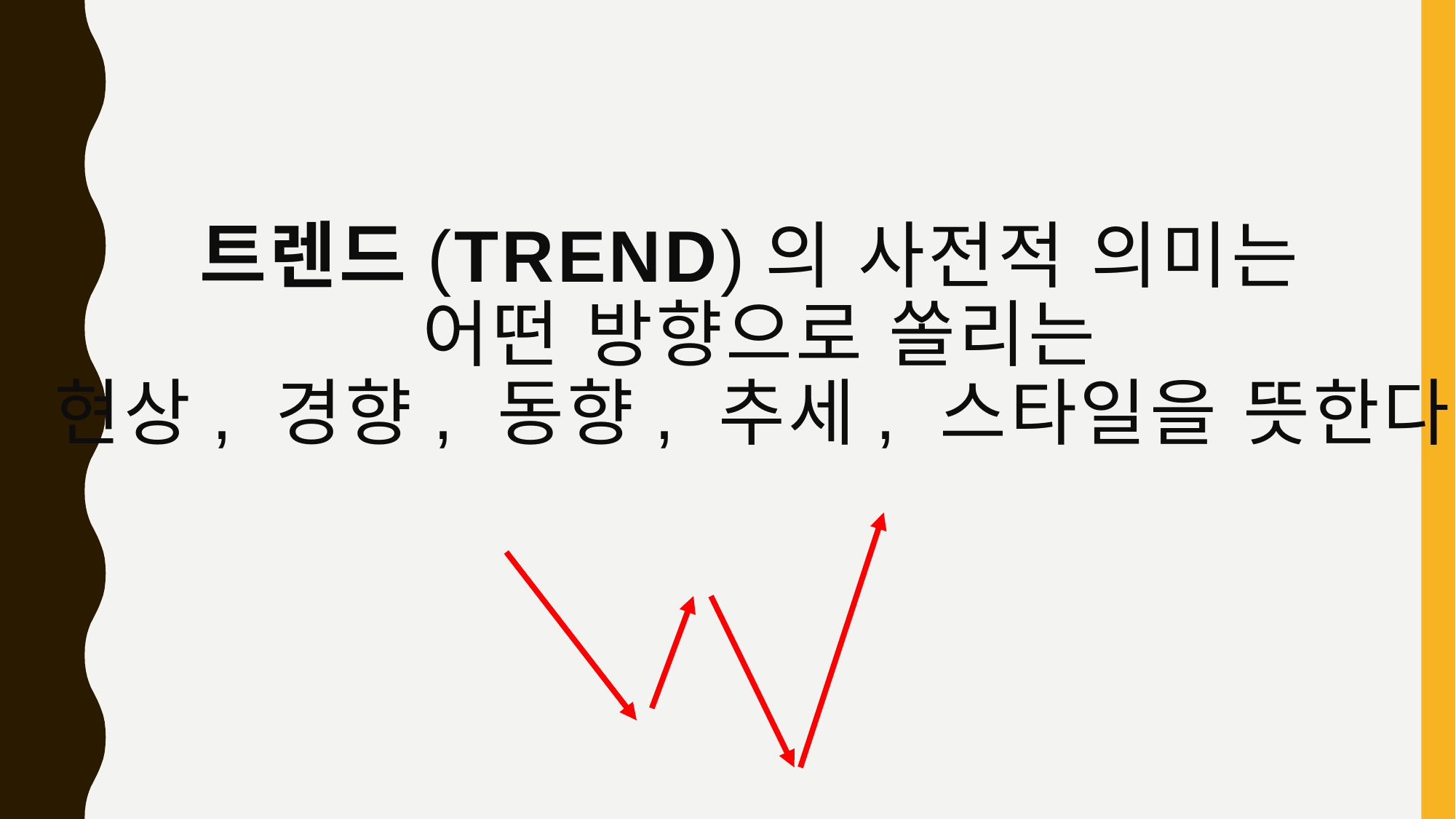

# 트렌드(Trend)의 사전적 의미는
어떤 방향으로 쏠리는
 현상, 경향, 동향, 추세, 스타일을 뜻한다.